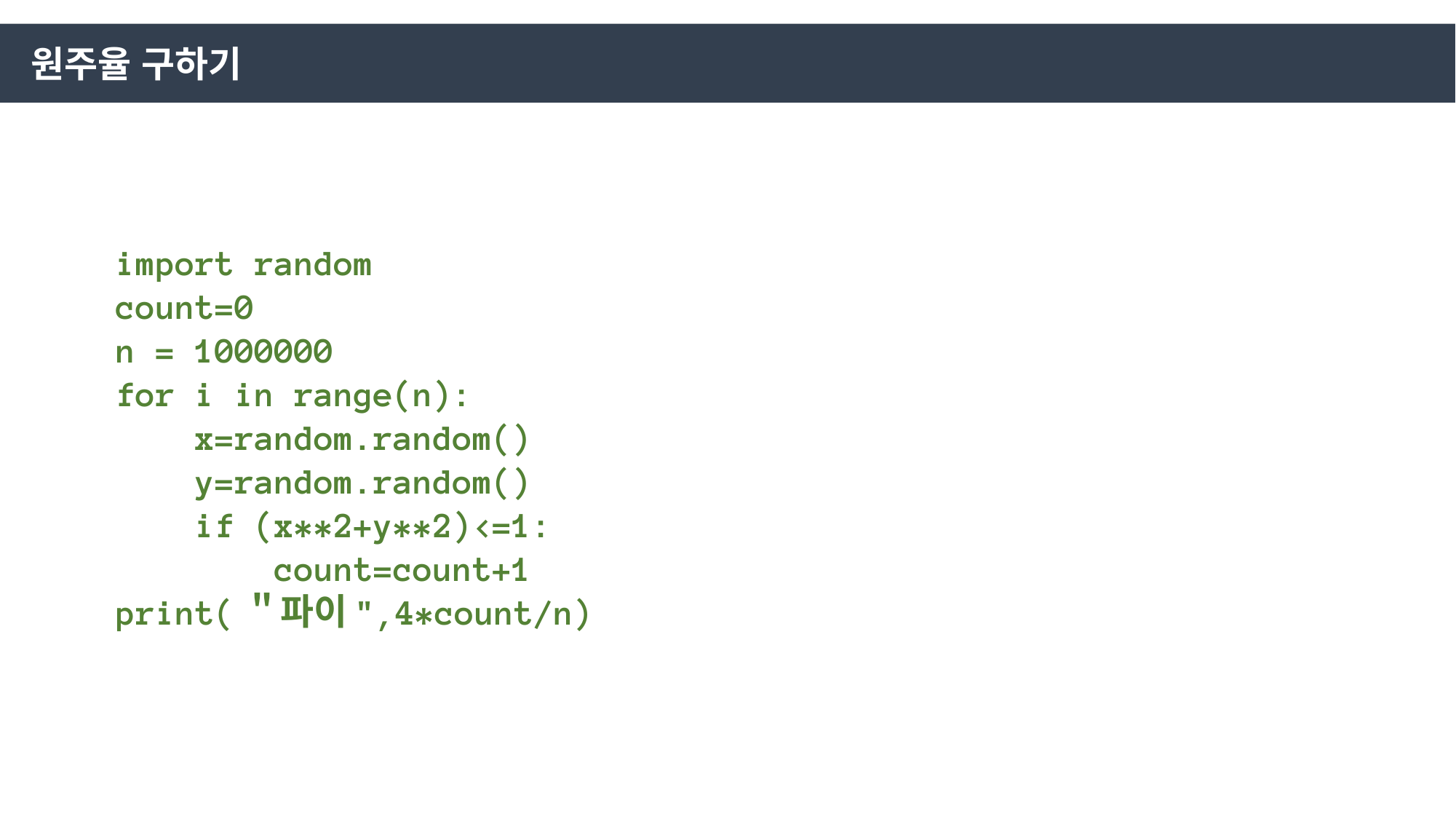

원주율 구하기
import random
count=0
n = 1000000
for i in range(n):
    x=random.random()
    y=random.random()
    if (x**2+y**2)<=1:
        count=count+1
print(＂파이",4*count/n)